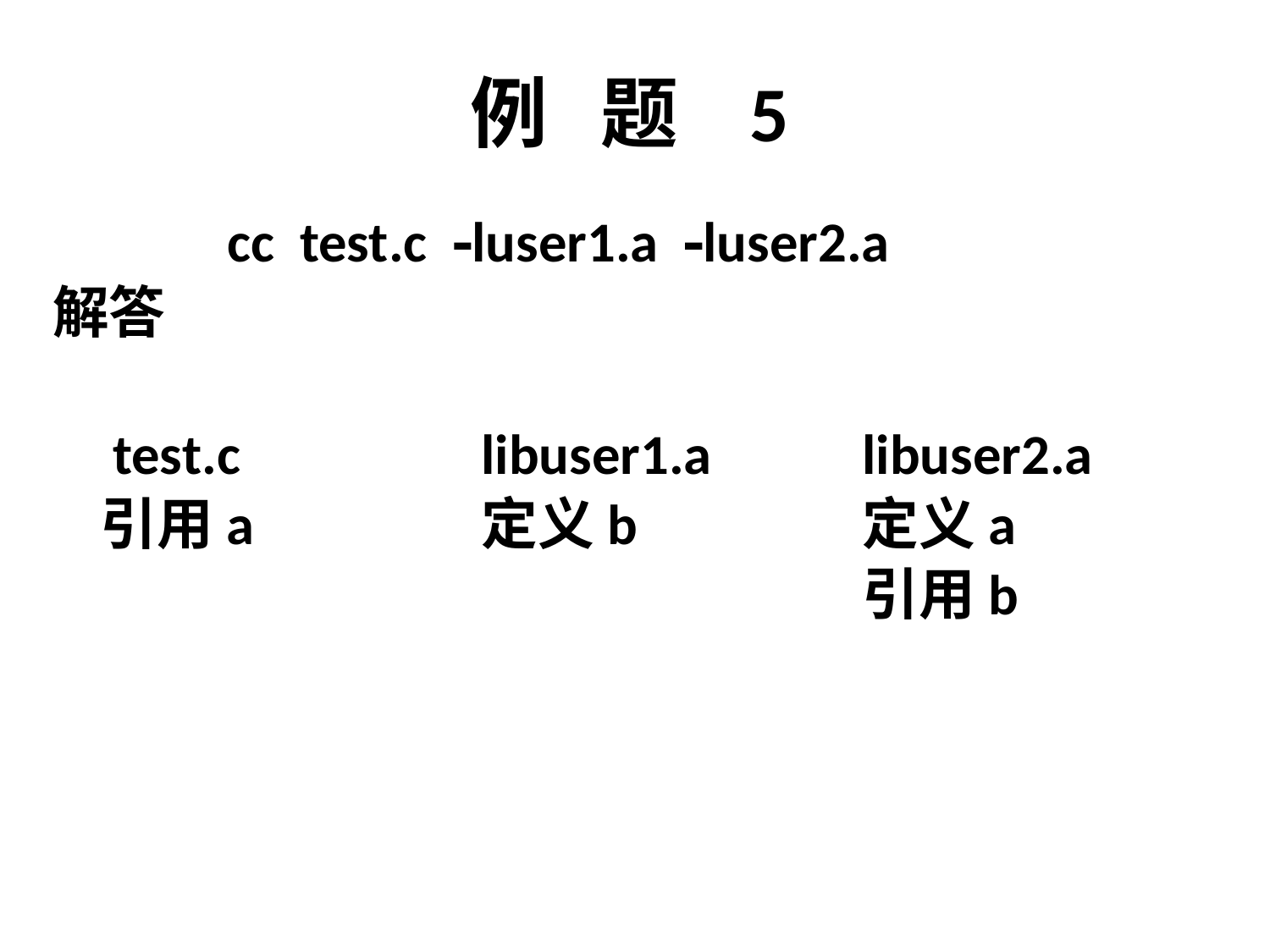

# 例   题   5
		cc  test.c  −luser1.a  −luser2.a
解答

	 test.c		libuser1.a		libuser2.a
	引用a		定义b		定义a
							引用b